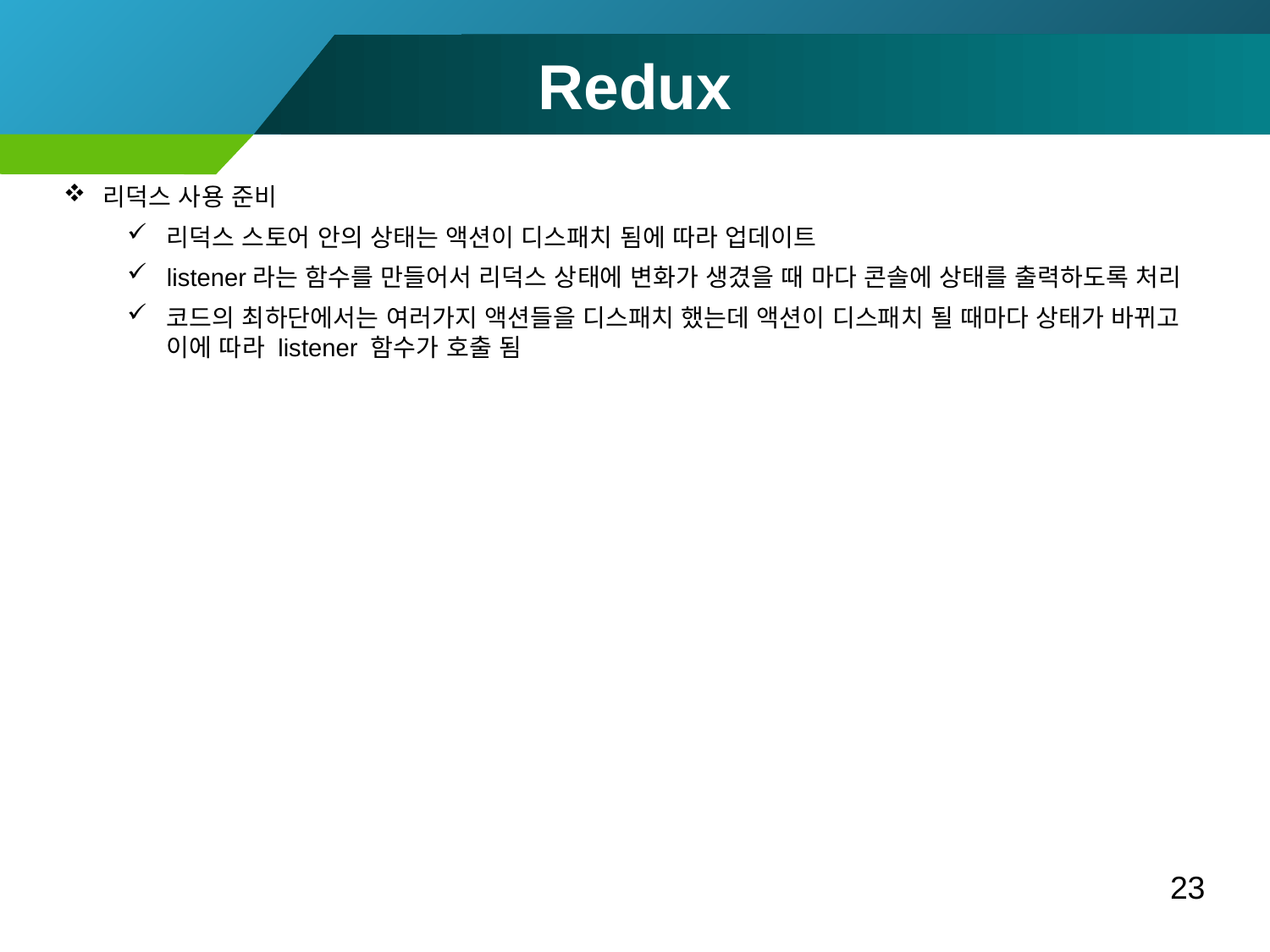

Redux
리덕스 사용 준비
리덕스 스토어 안의 상태는 액션이 디스패치 됨에 따라 업데이트
listener라는 함수를 만들어서 리덕스 상태에 변화가 생겼을 때 마다 콘솔에 상태를 출력하도록 처리
코드의 최하단에서는 여러가지 액션들을 디스패치 했는데 액션이 디스패치 될 때마다 상태가 바뀌고 이에 따라 listener 함수가 호출 됨
23